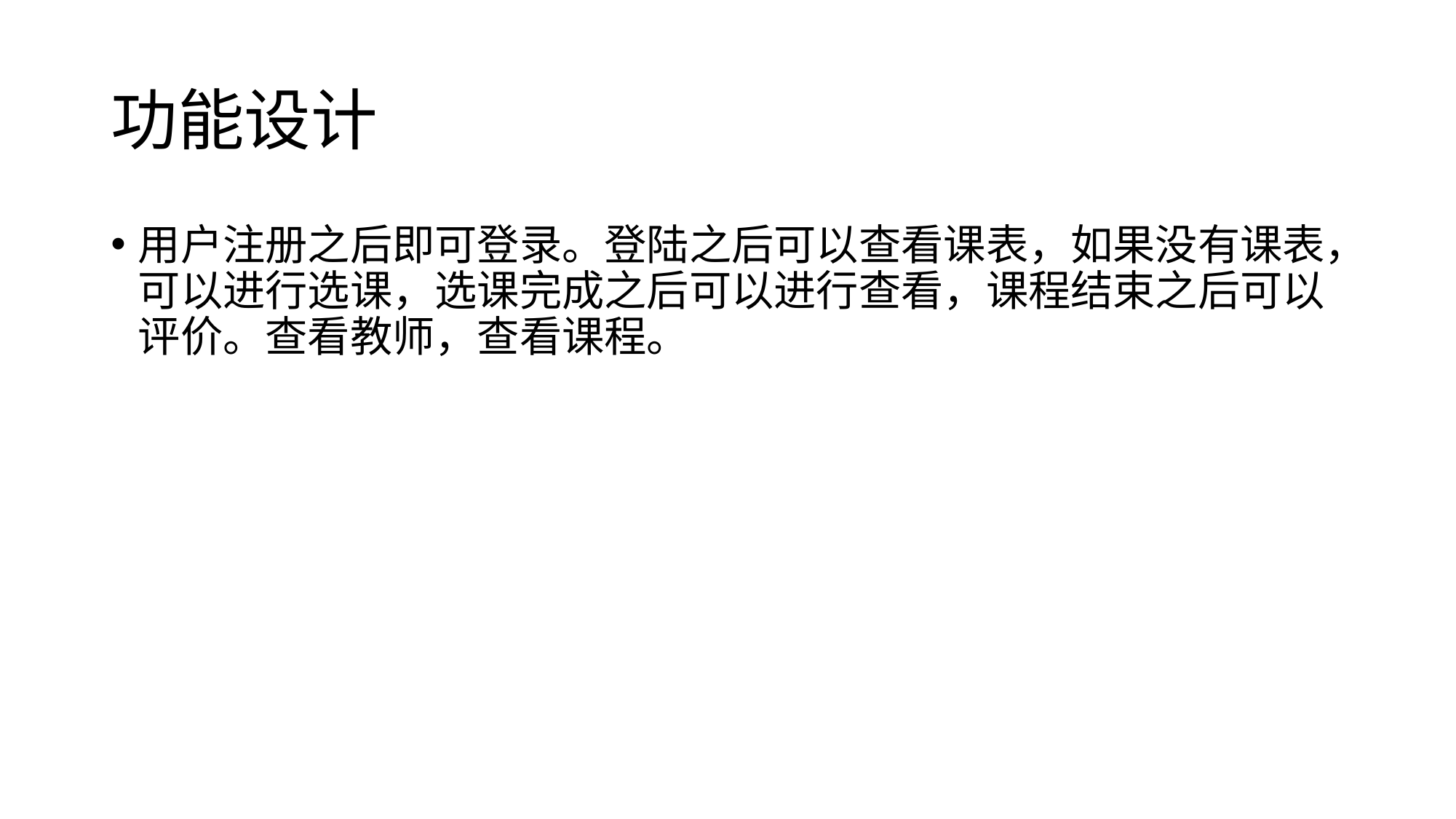

# 功能设计
用户注册之后即可登录。登陆之后可以查看课表，如果没有课表，可以进行选课，选课完成之后可以进行查看，课程结束之后可以评价。查看教师，查看课程。